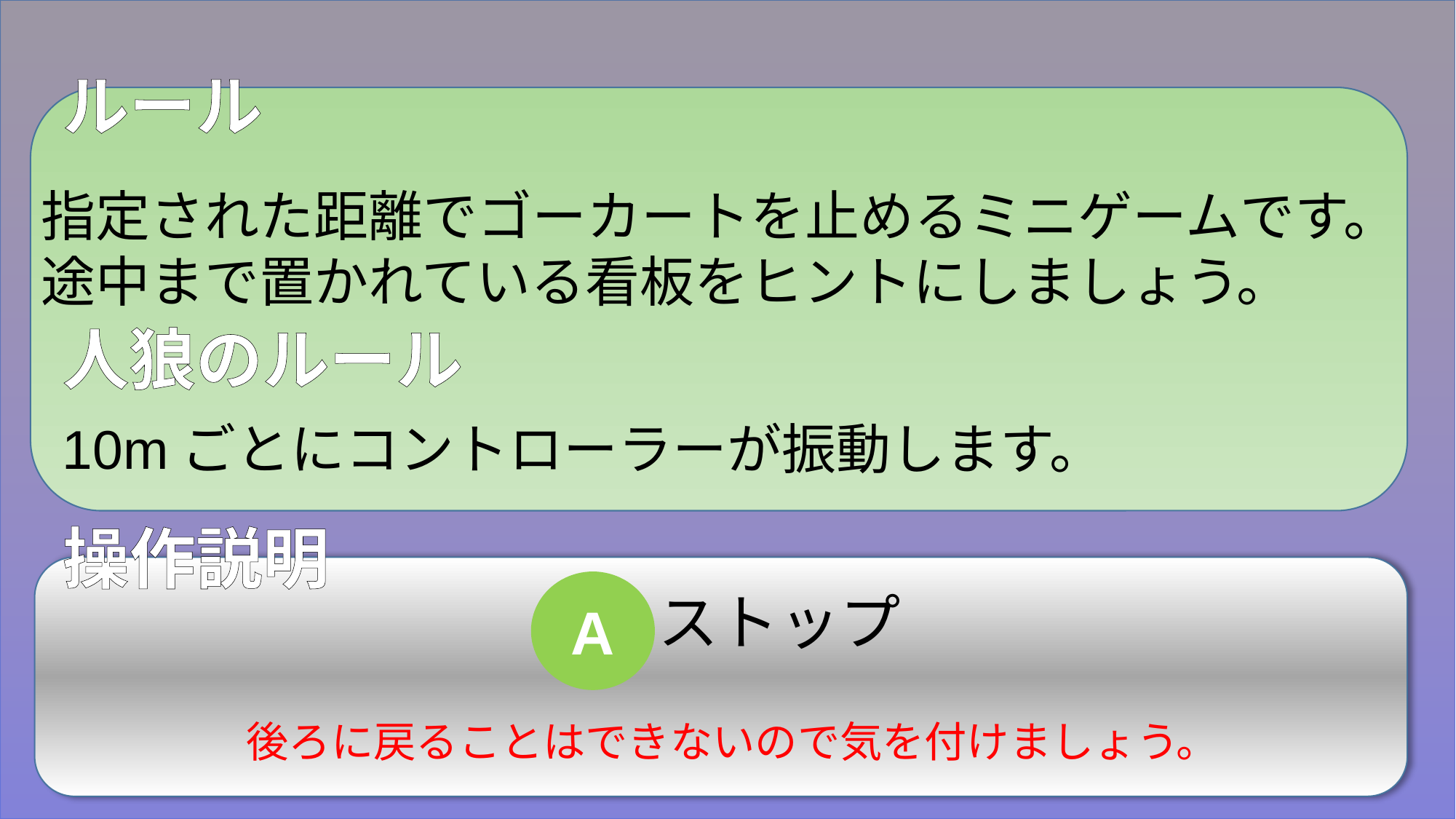

ルール

指定された距離でゴーカートを止めるミニゲームです。
途中まで置かれている看板をヒントにしましょう。
人狼のルール
10mごとにコントローラーが振動します。
操作説明

A
ストップ
後ろに戻ることはできないので気を付けましょう。